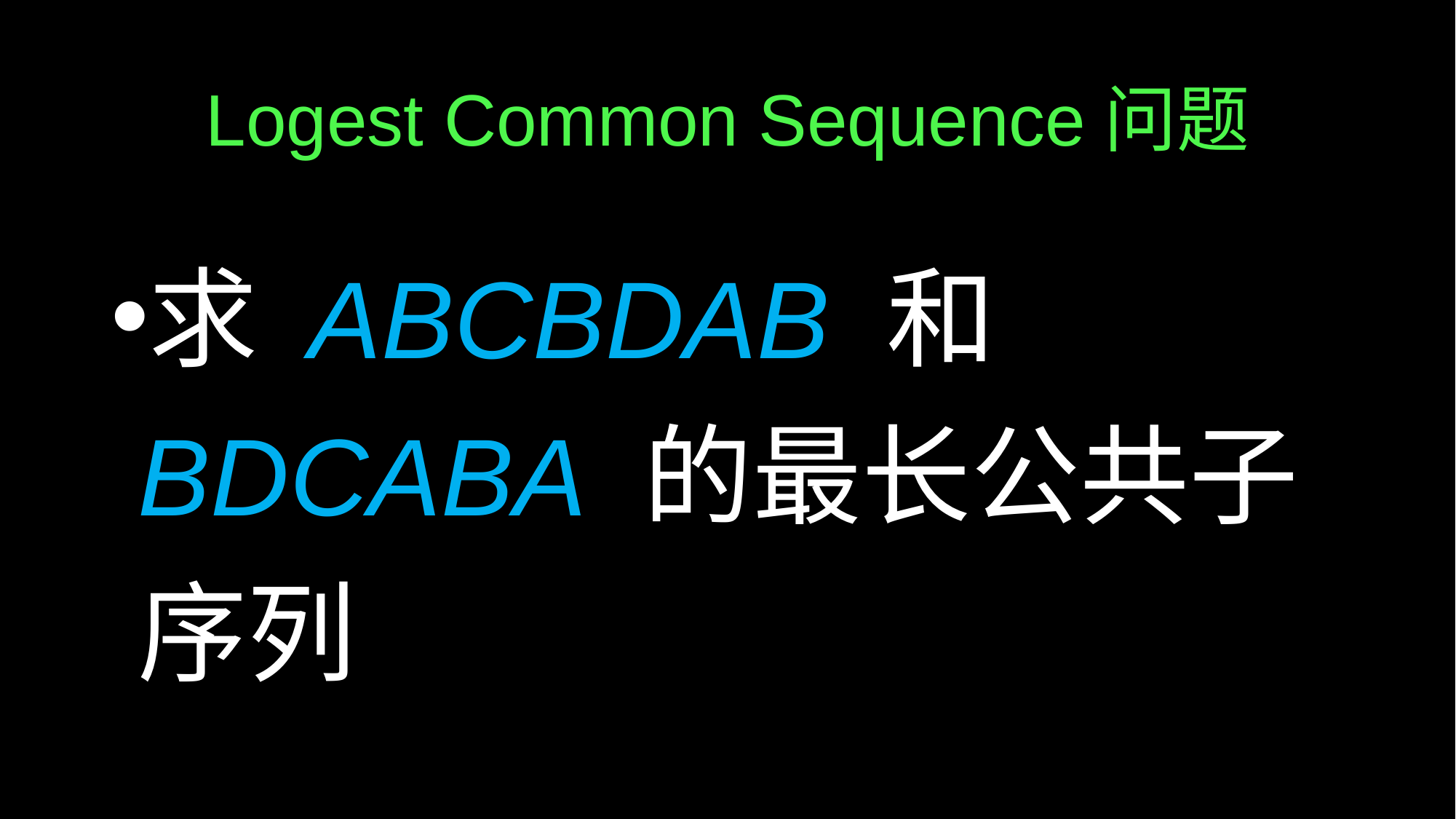

# Logest Common Sequence问题
求 ABCBDAB 和   BDCABA 的最长公共子序列